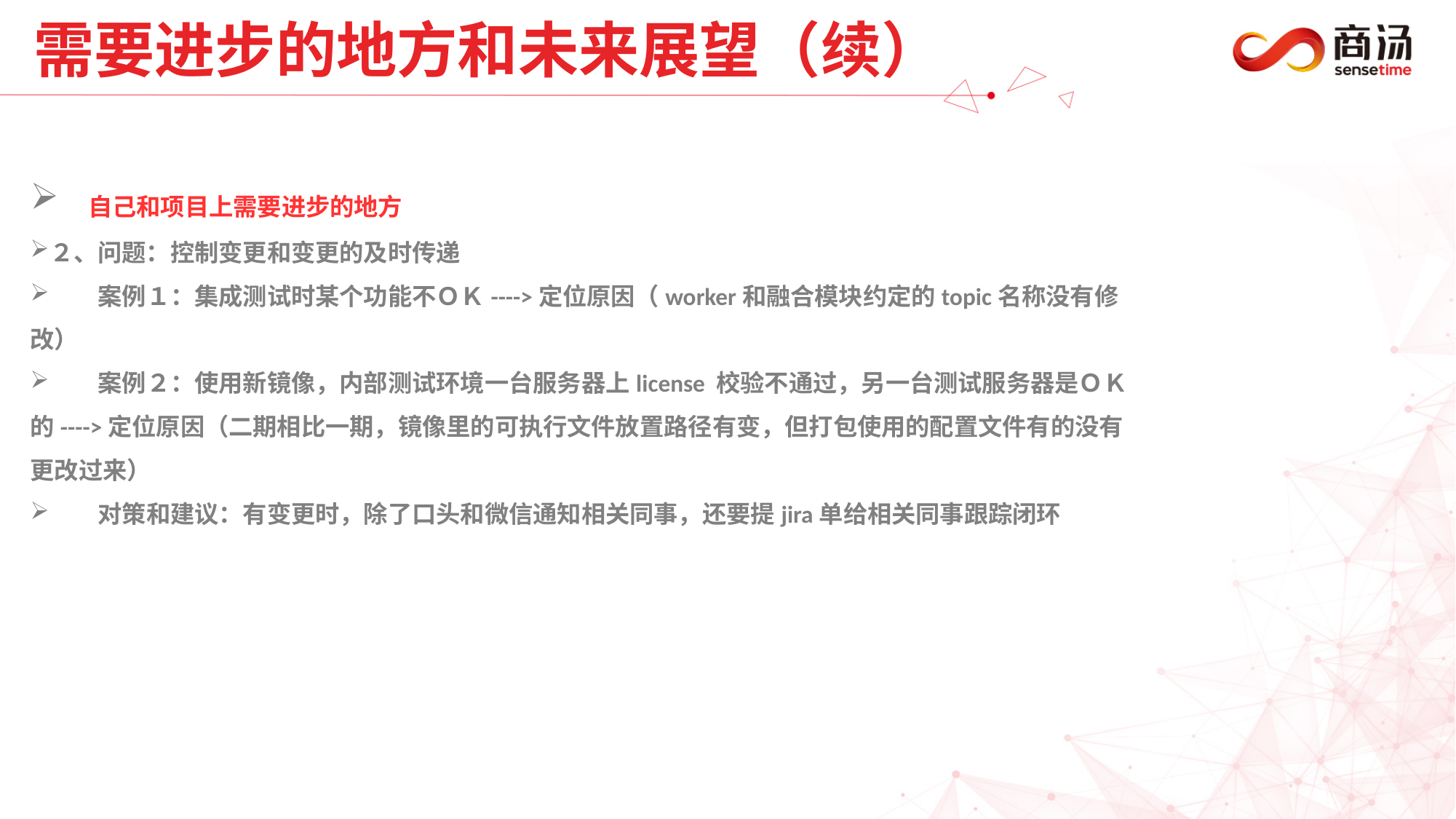

需要进步的地方和未来展望（续）

  自己和项目上需要进步的地方
２、问题：控制变更和变更的及时传递
　　案例１：集成测试时某个功能不ＯＫ---->定位原因（worker和融合模块约定的topic名称没有修改）
　　案例２：使用新镜像，内部测试环境一台服务器上license 校验不通过，另一台测试服务器是ＯＫ的---->定位原因（二期相比一期，镜像里的可执行文件放置路径有变，但打包使用的配置文件有的没有更改过来）
　　对策和建议：有变更时，除了口头和微信通知相关同事，还要提jira单给相关同事跟踪闭环